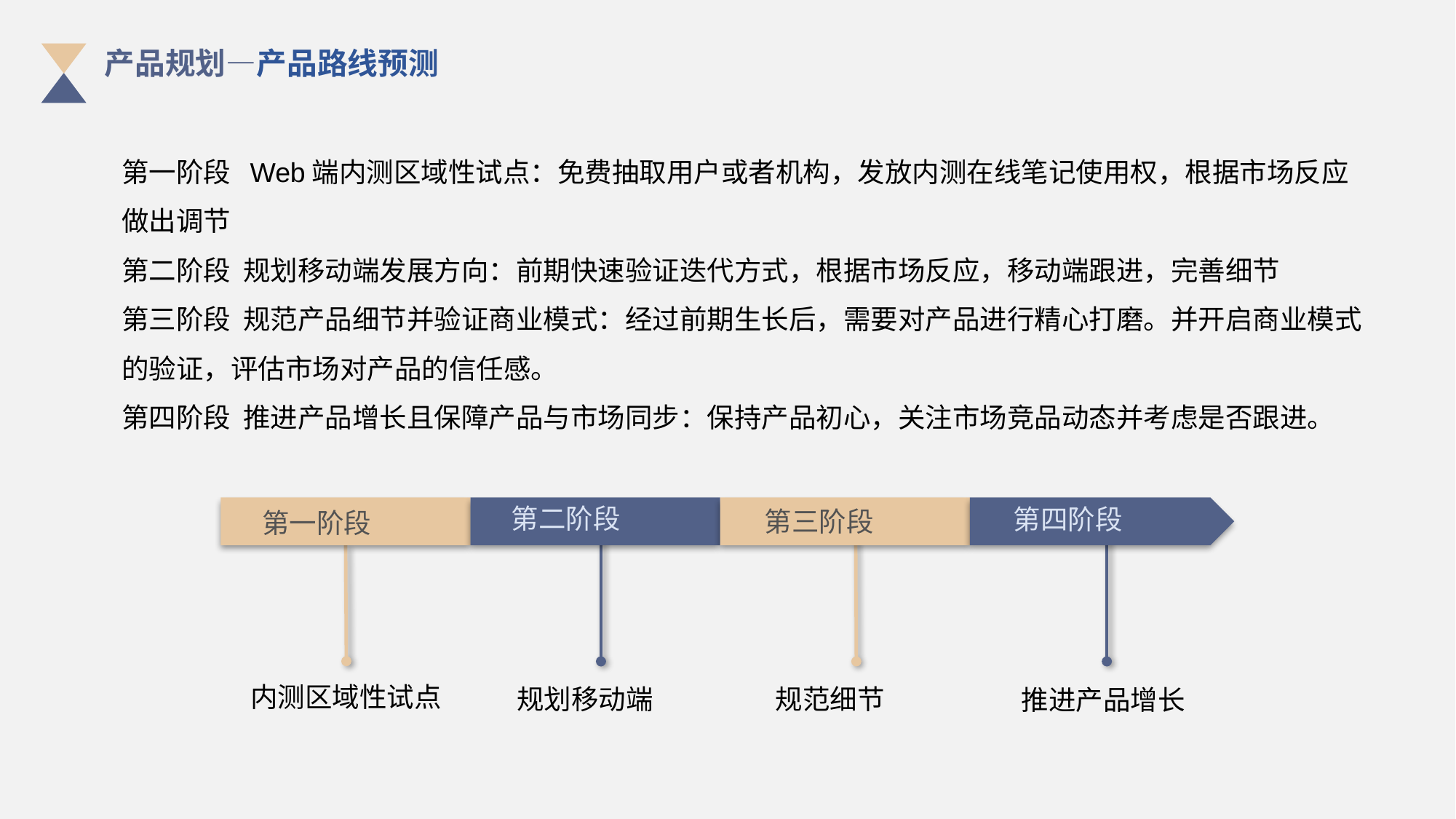

产品规划—产品路线预测

第一阶段  Web端内测区域性试点：免费抽取用户或者机构，发放内测在线笔记使用权，根据市场反应做出调节
第二阶段  规划移动端发展方向：前期快速验证迭代方式，根据市场反应，移动端跟进，完善细节
第三阶段  规范产品细节并验证商业模式：经过前期生长后，需要对产品进行精心打磨。并开启商业模式的验证，评估市场对产品的信任感。
第四阶段  推进产品增长且保障产品与市场同步：保持产品初心，关注市场竞品动态并考虑是否跟进。

第二阶段
第四阶段

第三阶段
第一阶段
内测区域性试点
规划移动端
规范细节
推进产品增长